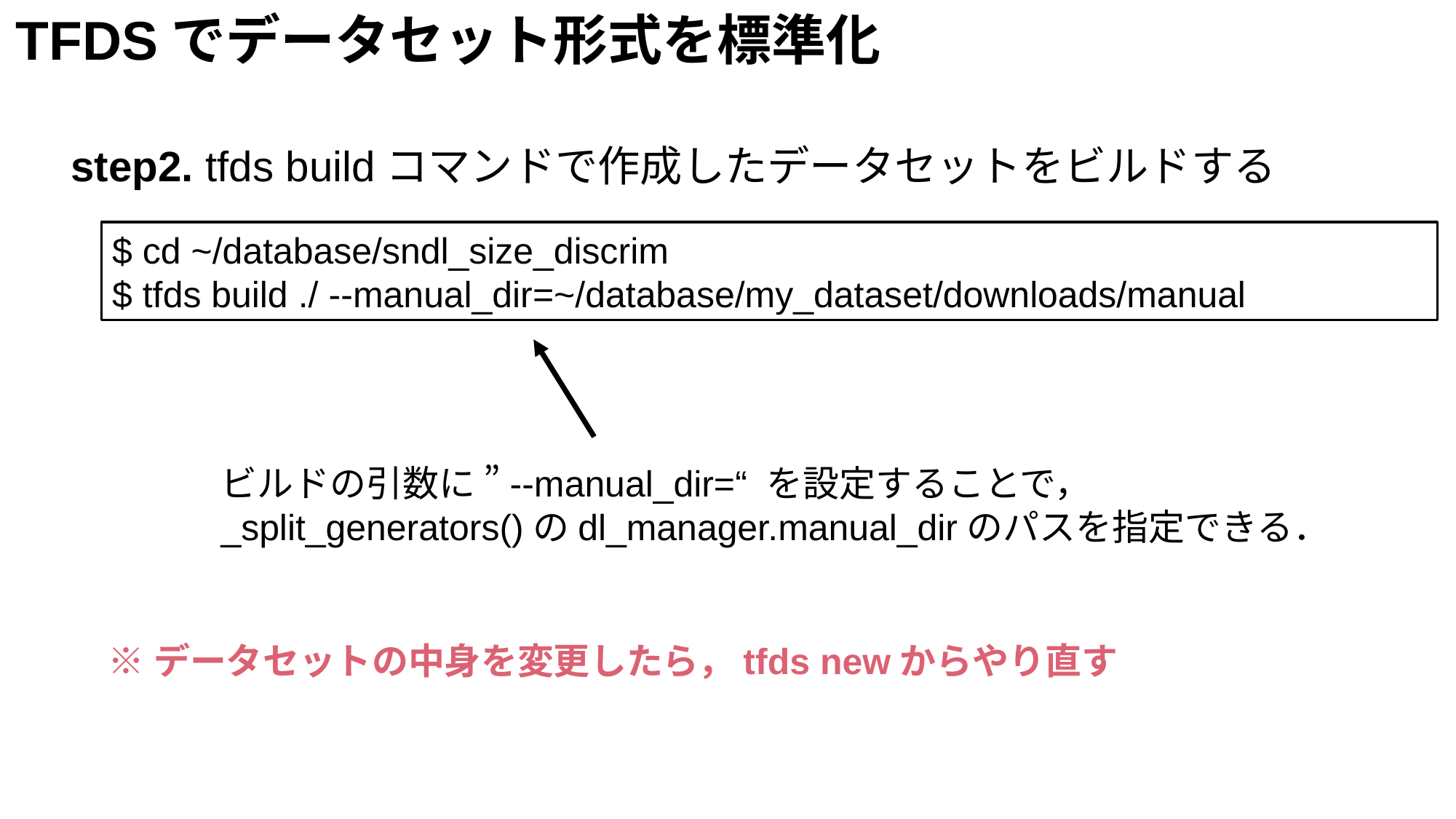

TFDSでデータセット形式を標準化
step2. tfds buildコマンドで作成したデータセットをビルドする
$ cd ~/database/sndl_size_discrim
$ tfds build ./ --manual_dir=~/database/my_dataset/downloads/manual
ビルドの引数に ”--manual_dir=“ を設定することで，
_split_generators()のdl_manager.manual_dirのパスを指定できる．
※データセットの中身を変更したら，tfds newからやり直す